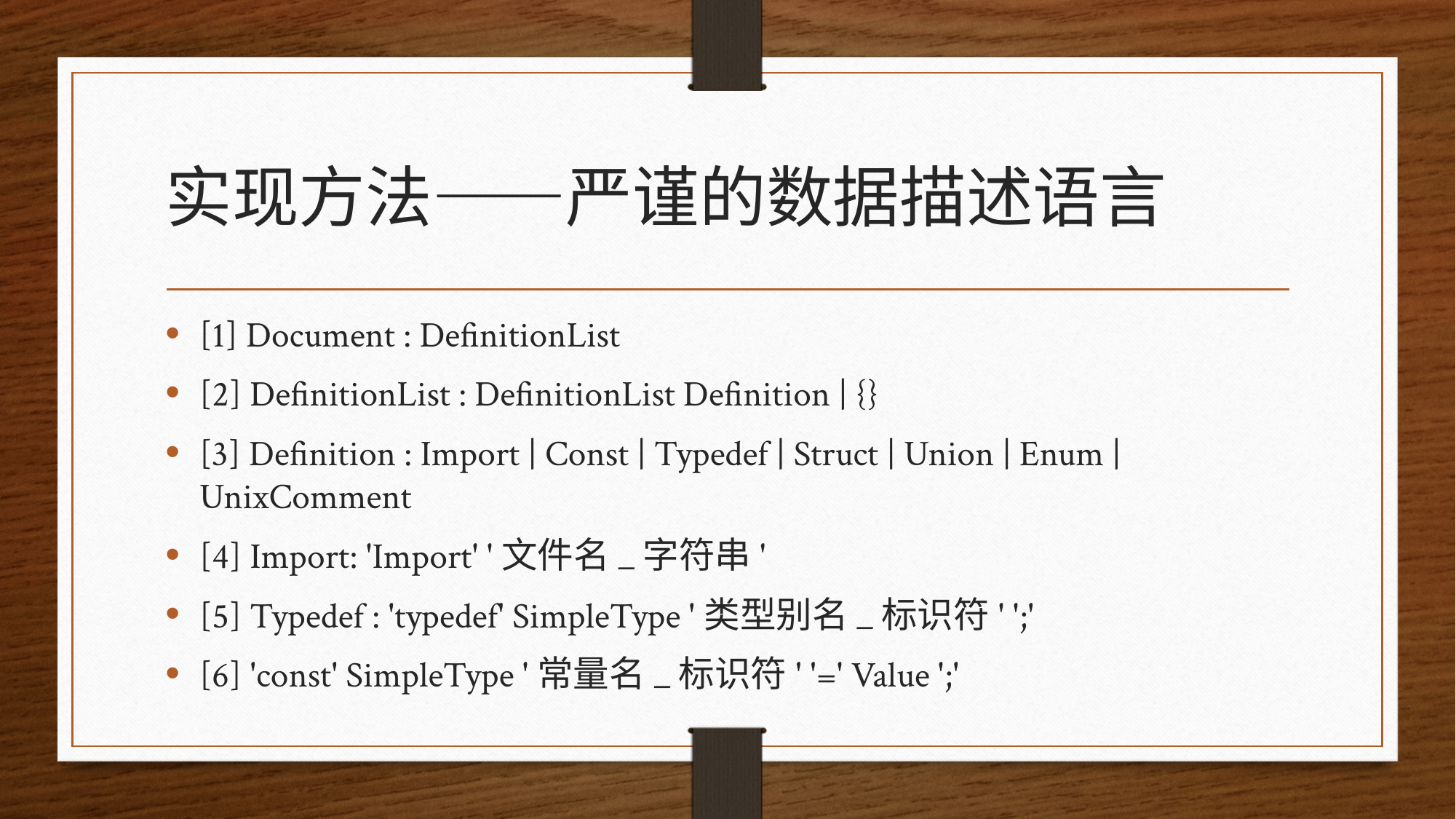

# 实现方法——严谨的数据描述语言
[1] Document : DefinitionList
[2] DefinitionList : DefinitionList Definition | {}
[3] Definition : Import | Const | Typedef | Struct | Union | Enum | UnixComment
[4] Import: 'Import' '文件名_字符串'
[5] Typedef : 'typedef' SimpleType '类型别名_标识符' ';'
[6] 'const' SimpleType '常量名_标识符' '=' Value ';'